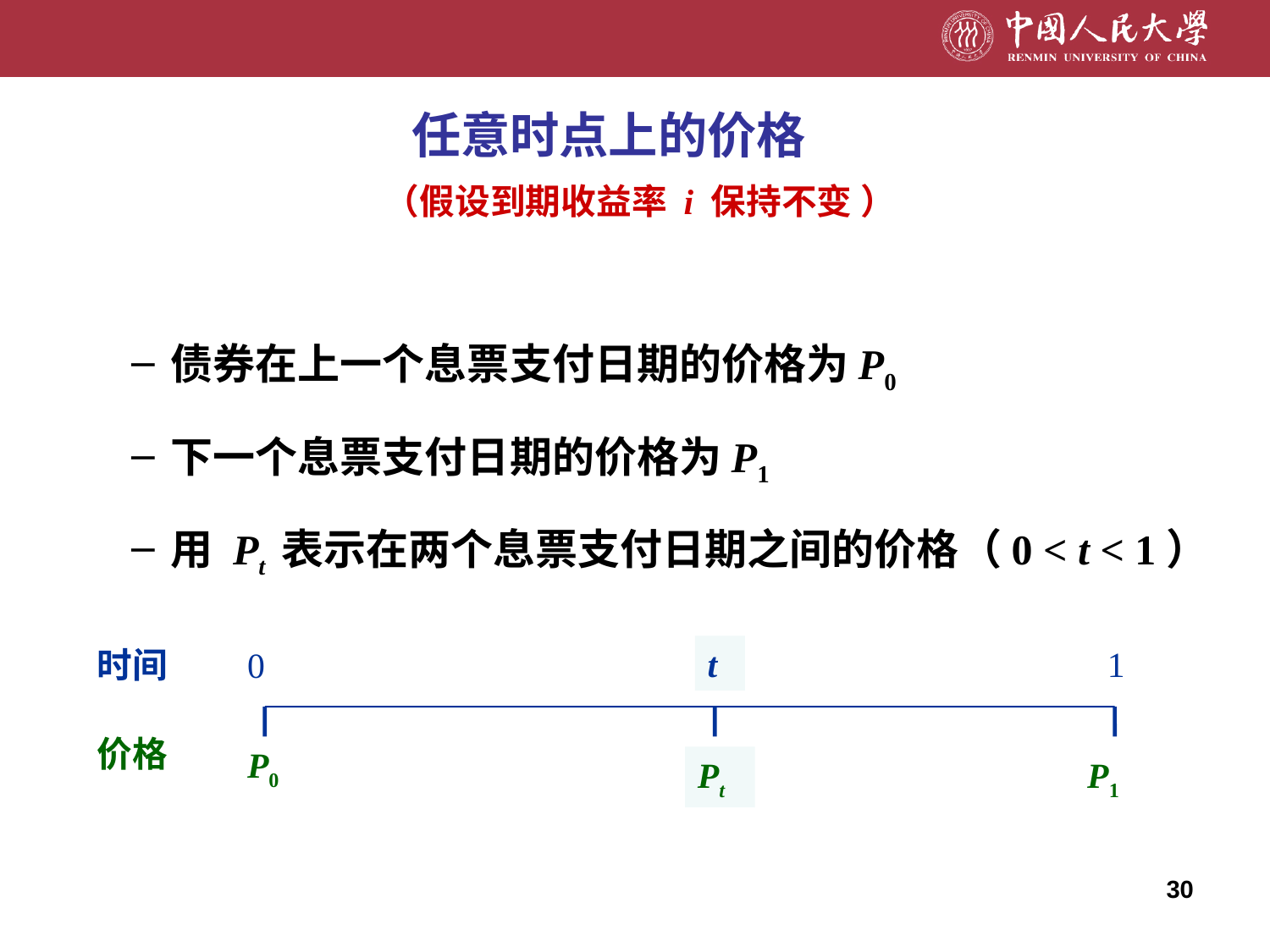

# 任意时点上的价格
（假设到期收益率 i 保持不变 ）

债券在上一个息票支付日期的价格为P0
下一个息票支付日期的价格为P1
用 Pt 表示在两个息票支付日期之间的价格（0 < t < 1）
t
1
时间
0

价格
P0
Pt
P1
30